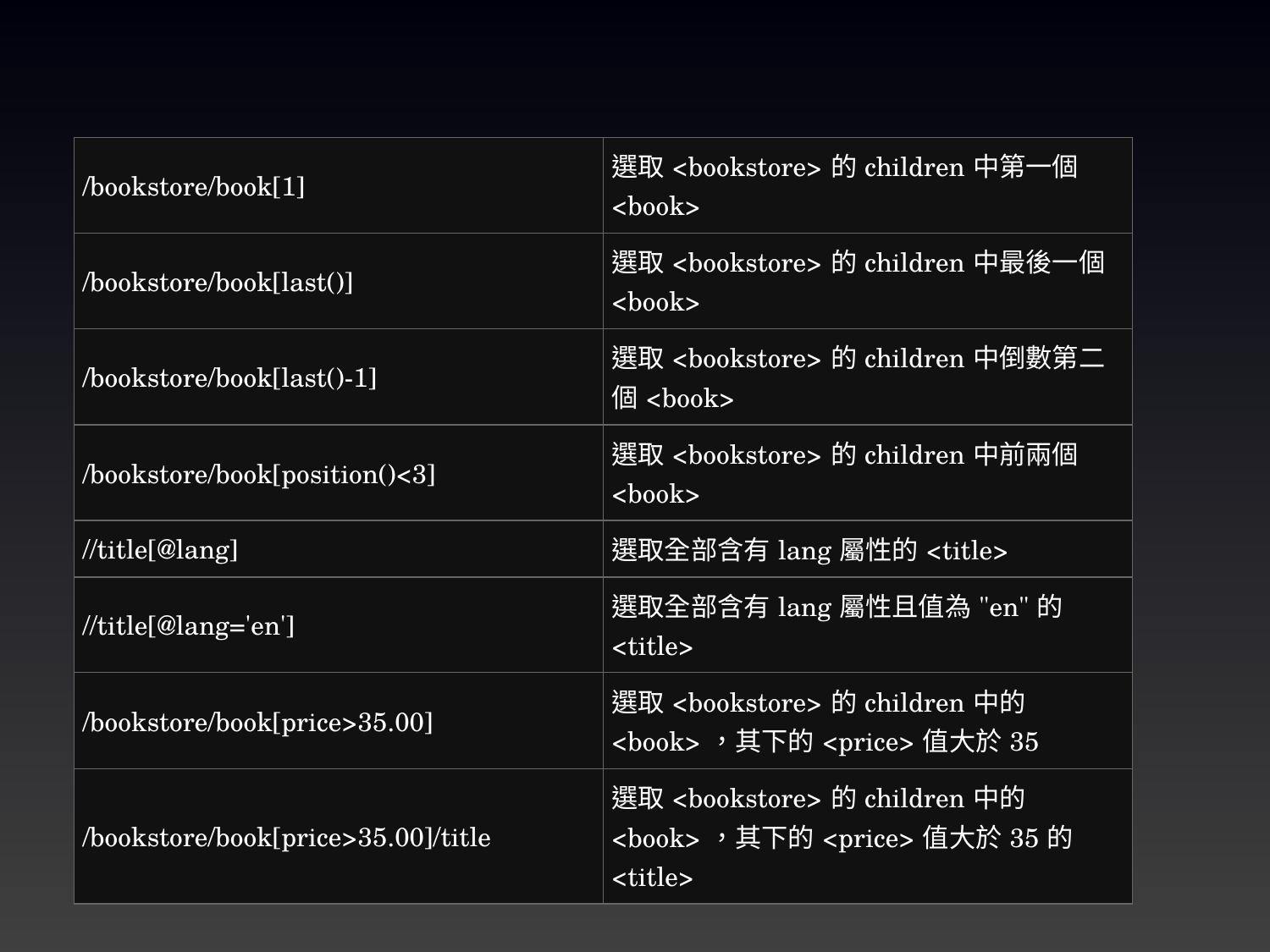

| /bookstore/book[1] | 選取<bookstore>的children中第一個<book> |
| --- | --- |
| /bookstore/book[last()] | 選取<bookstore>的children中最後一個<book> |
| /bookstore/book[last()-1] | 選取<bookstore>的children中倒數第二個<book> |
| /bookstore/book[position()<3] | 選取<bookstore>的children中前兩個<book> |
| //title[@lang] | 選取全部含有lang屬性的<title> |
| //title[@lang='en'] | 選取全部含有lang屬性且值為"en"的<title> |
| /bookstore/book[price>35.00] | 選取<bookstore>的children中的<book>，其下的<price>值大於35 |
| /bookstore/book[price>35.00]/title | 選取<bookstore>的children中的<book>，其下的<price>值大於35的<title> |